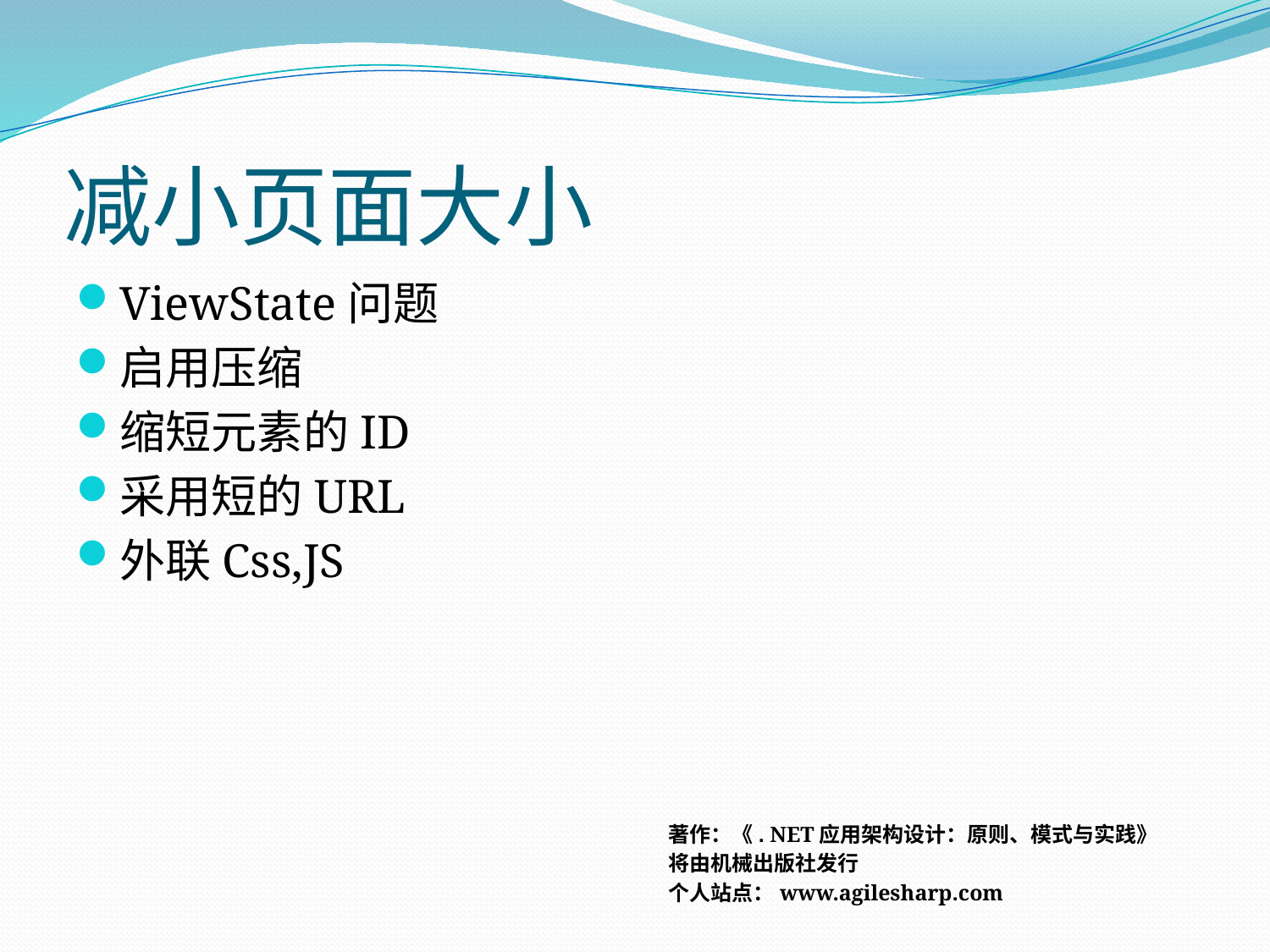

# 减小页面大小
ViewState问题
启用压缩
缩短元素的ID
采用短的URL
外联Css,JS
著作：《. NET应用架构设计：原则、模式与实践》
将由机械出版社发行
个人站点：www.agilesharp.com